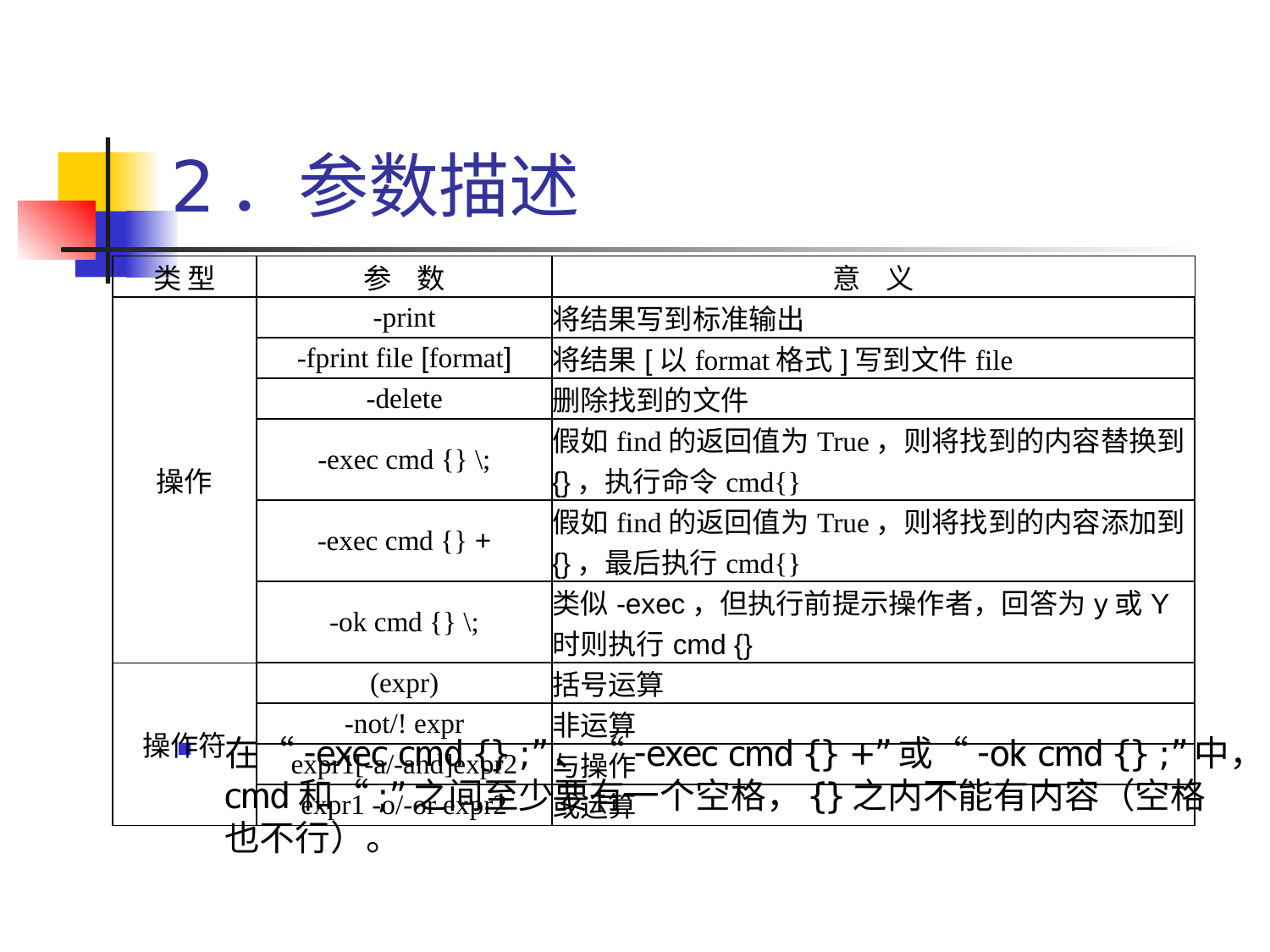

# 2．参数描述
| 类 型 | 参 数 | 意 义 |
| --- | --- | --- |
| 操作 | -print | 将结果写到标准输出 |
|  | -fprint file [format] | 将结果[以format格式]写到文件file |
|  | -delete | 删除找到的文件 |
|  | -exec cmd {} \; | 假如find的返回值为True，则将找到的内容替换到{}，执行命令cmd{} |
|  | -exec cmd {} + | 假如find的返回值为True，则将找到的内容添加到{}，最后执行cmd{} |
|  | -ok cmd {} \; | 类似-exec，但执行前提示操作者，回答为y或Y时则执行cmd {} |
| 操作符 | (expr) | 括号运算 |
|  | -not/! expr | 非运算 |
|  | expr1[-a/-and]expr2 | 与操作 |
|  | expr1 -o/-or expr2 | 或运算 |

在“-exec cmd {} ;”、“-exec cmd {} +”或“-ok cmd {} ;”中，cmd和“;”之间至少要有一个空格，{}之内不能有内容（空格也不行）。